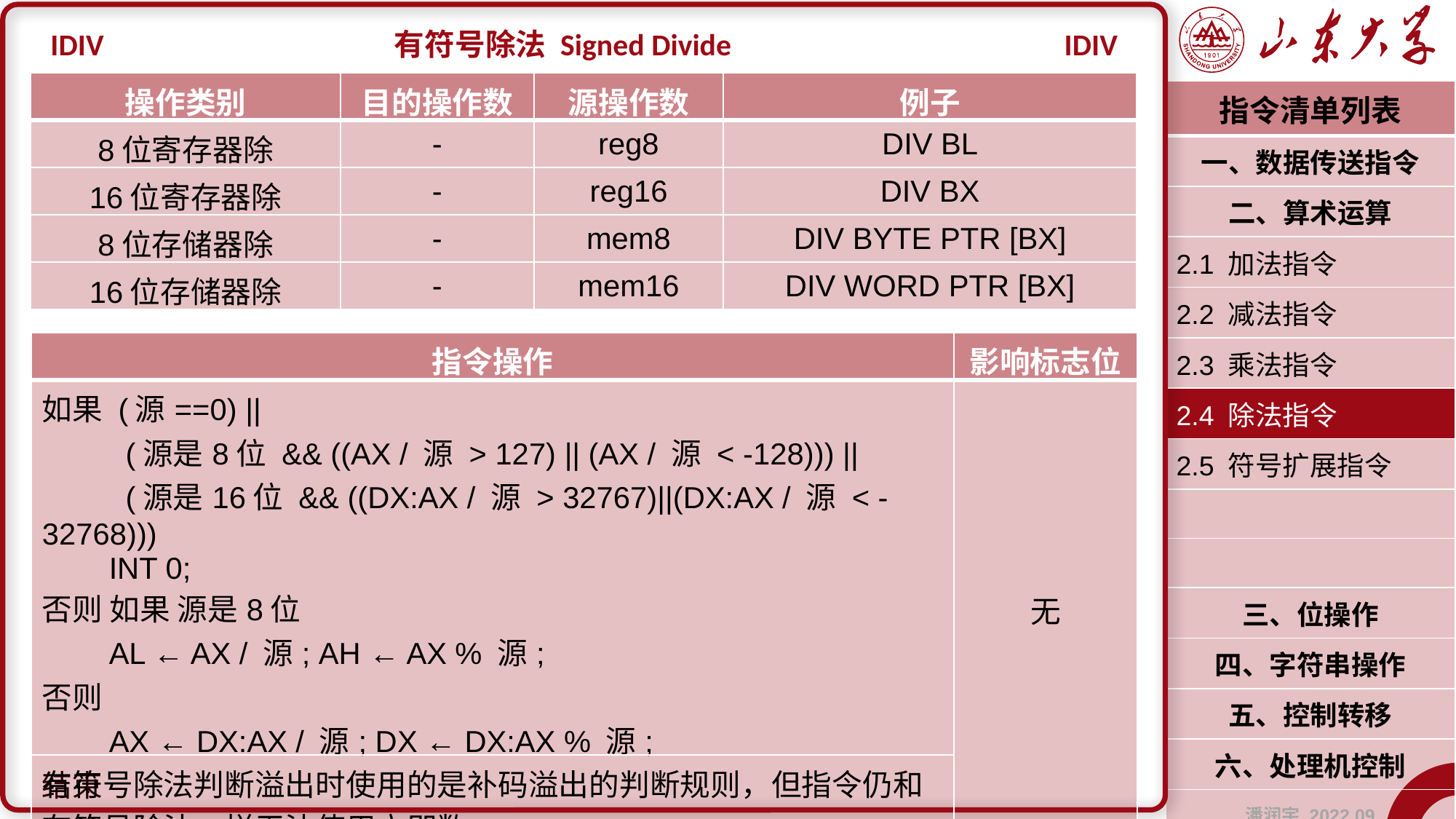

IDIV
有符号除法 Signed Divide
IDIV
| 操作类别 | 目的操作数 | 源操作数 | 例子 |
| --- | --- | --- | --- |
| 8位寄存器除 | - | reg8 | DIV BL |
| 16位寄存器除 | - | reg16 | DIV BX |
| 8位存储器除 | - | mem8 | DIV BYTE PTR [BX] |
| 16位存储器除 | - | mem16 | DIV WORD PTR [BX] |
| 指令清单列表 |
| --- |
| 一、数据传送指令 |
| 二、算术运算 |
| 2.1 加法指令 |
| 2.2 减法指令 |
| 2.3 乘法指令 |
| 2.4 除法指令 |
| 2.5 符号扩展指令 |
|  |
|  |
| 三、位操作 |
| 四、字符串操作 |
| 五、控制转移 |
| 六、处理机控制 |
| 潘润宇 2022.09 |
| 指令操作 | 影响标志位 |
| --- | --- |
| 如果 (源==0) || (源是8位 && ((AX / 源 > 127) || (AX / 源 < -128))) || (源是16位 && ((DX:AX / 源 > 32767)||(DX:AX / 源 < -32768))) INT 0; 否则 如果 源是8位 AL ← AX / 源; AH ← AX % 源; 否则 AX ← DX:AX / 源; DX ← DX:AX % 源; 结束 | 无 |
| 有符号除法判断溢出时使用的是补码溢出的判断规则，但指令仍和有符号除法一样无法使用立即数。 |  |